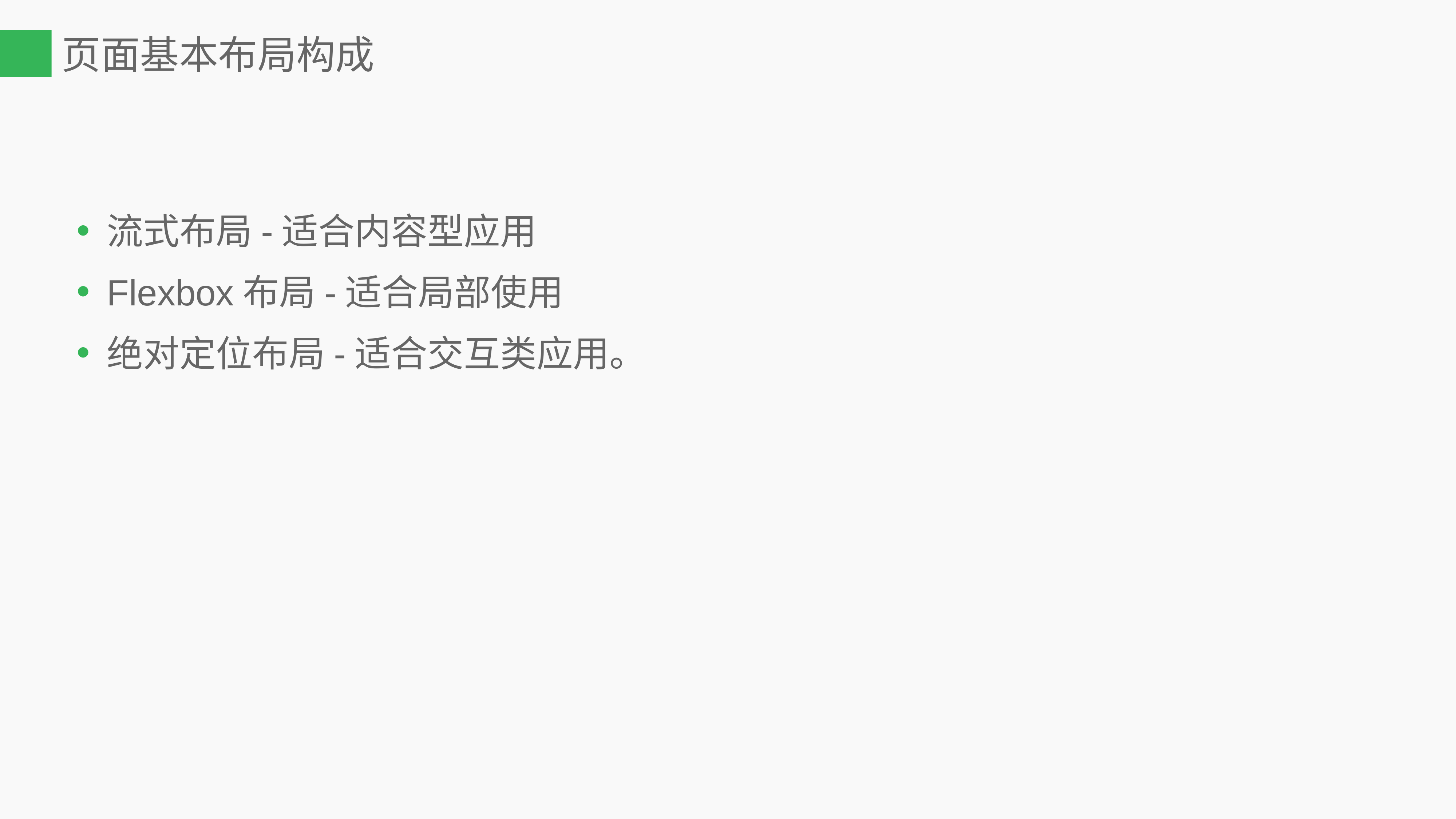

# 页面基本布局构成
流式布局-适合内容型应用
Flexbox布局-适合局部使用
绝对定位布局-适合交互类应用。